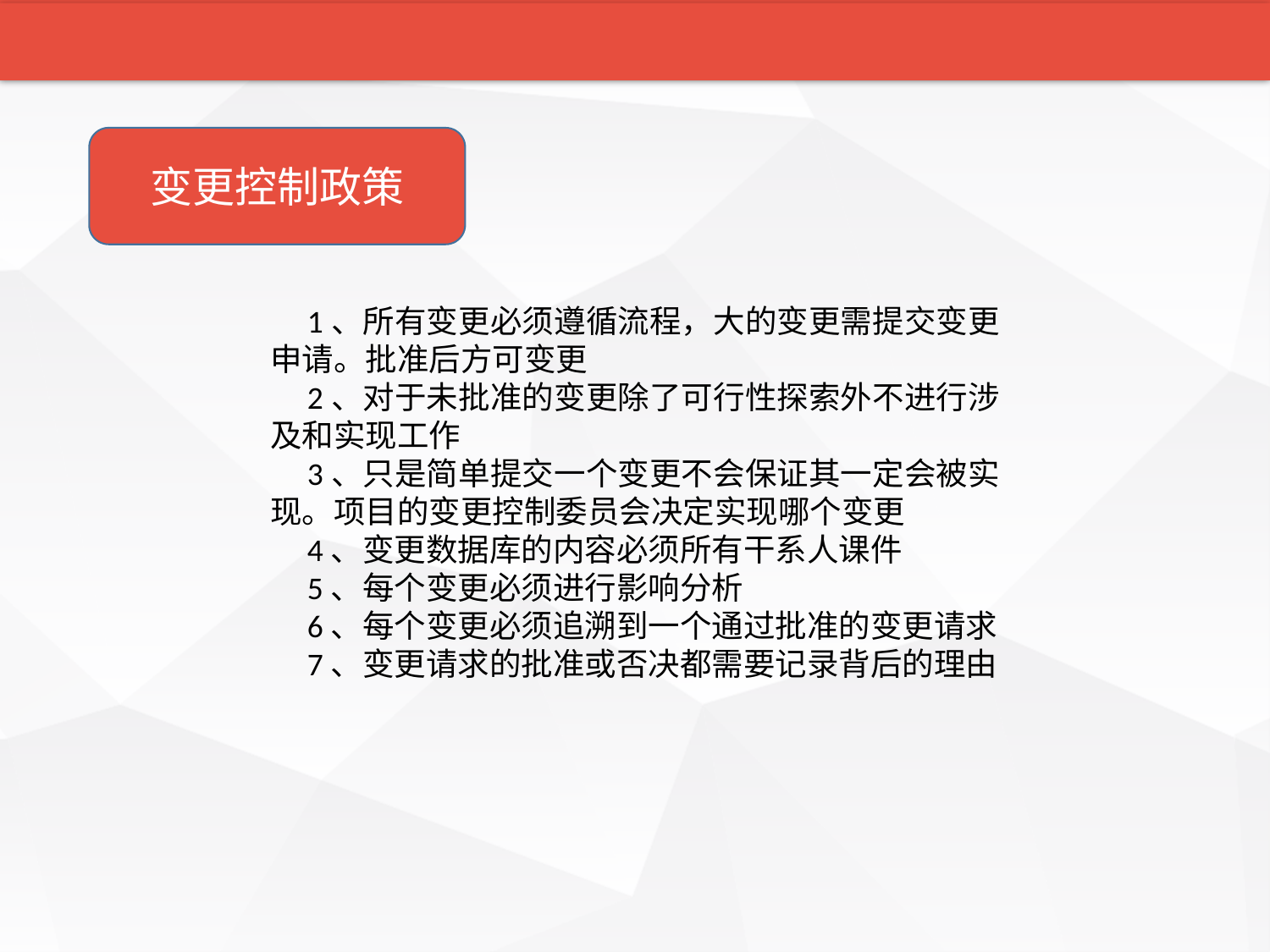

介绍
项目说明
项目计划
支持条件
计划要点
成员分工

变更控制政策
1、所有变更必须遵循流程，大的变更需提交变更申请。批准后方可变更
2、对于未批准的变更除了可行性探索外不进行涉及和实现工作
3、只是简单提交一个变更不会保证其一定会被实现。项目的变更控制委员会决定实现哪个变更
4、变更数据库的内容必须所有干系人课件
5、每个变更必须进行影响分析
6、每个变更必须追溯到一个通过批准的变更请求
7、变更请求的批准或否决都需要记录背后的理由